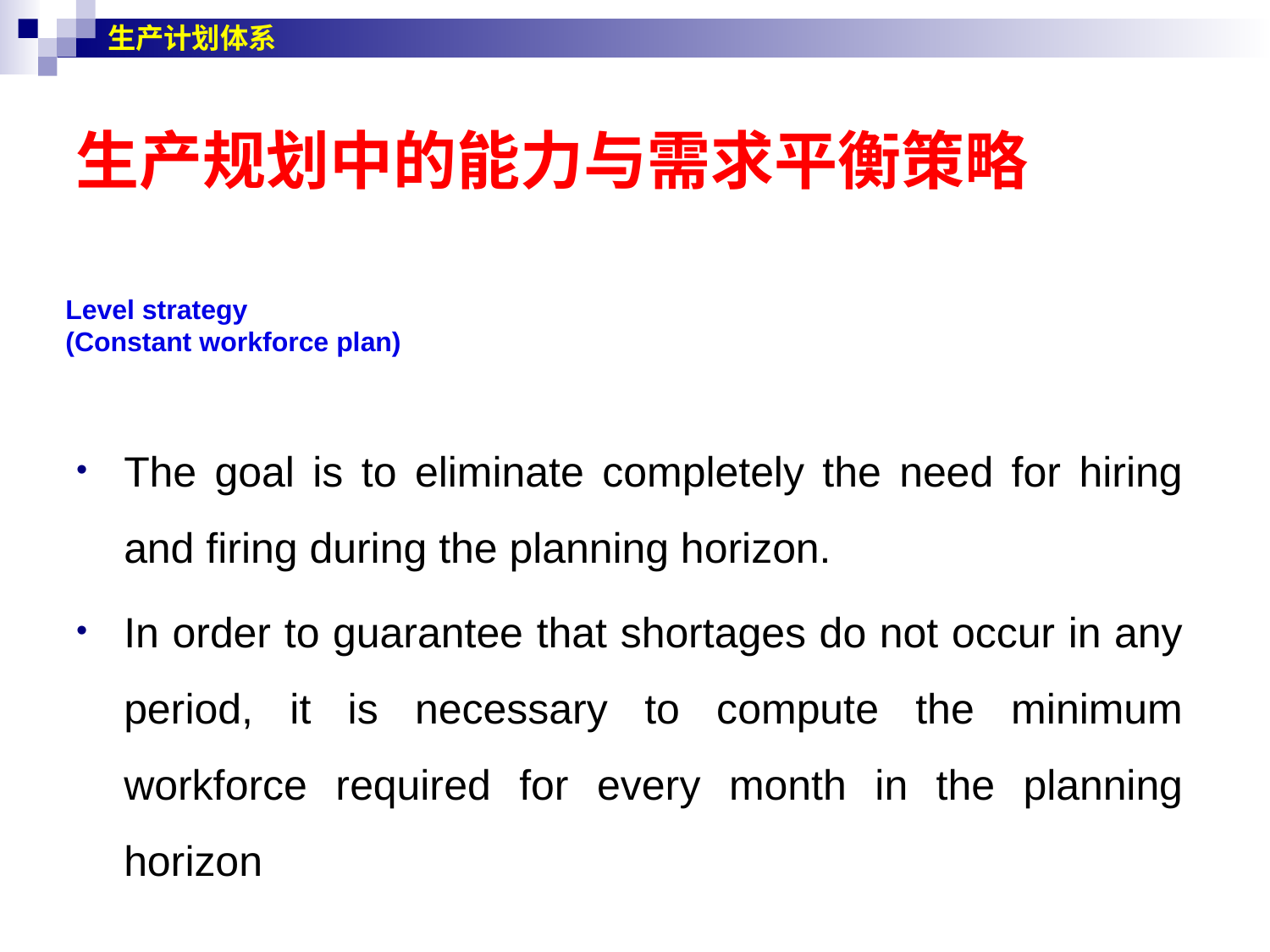

生产计划体系
生产规划中的能力与需求平衡策略
# Level strategy (Constant workforce plan)
The goal is to eliminate completely the need for hiring and firing during the planning horizon.
In order to guarantee that shortages do not occur in any period, it is necessary to compute the minimum workforce required for every month in the planning horizon